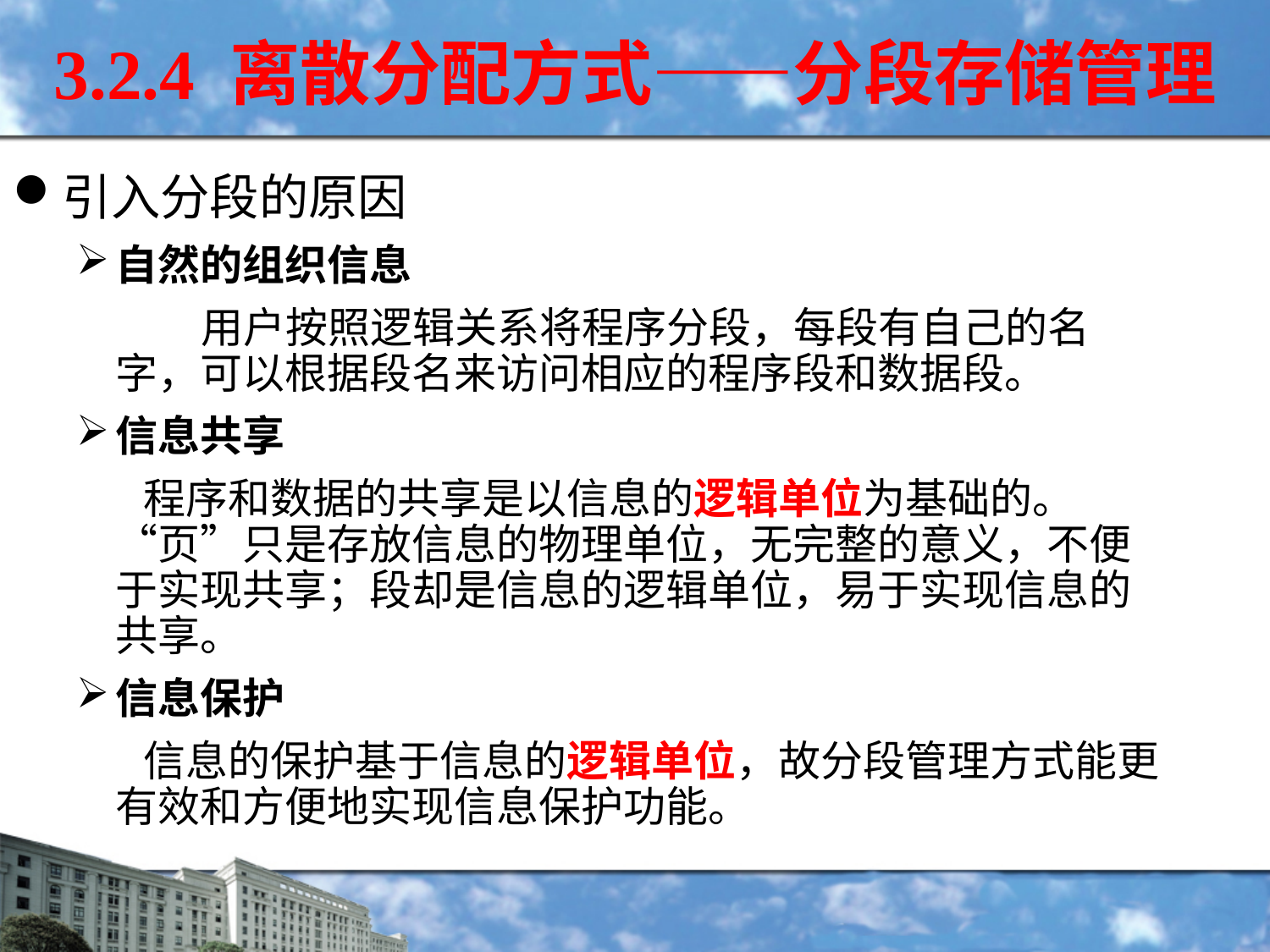

3.2.4 离散分配方式——分段存储管理
引入分段的原因
自然的组织信息
            用户按照逻辑关系将程序分段，每段有自己的名字，可以根据段名来访问相应的程序段和数据段。
信息共享
      程序和数据的共享是以信息的逻辑单位为基础的。“页”只是存放信息的物理单位，无完整的意义，不便于实现共享；段却是信息的逻辑单位，易于实现信息的共享。
信息保护
      信息的保护基于信息的逻辑单位，故分段管理方式能更有效和方便地实现信息保护功能。